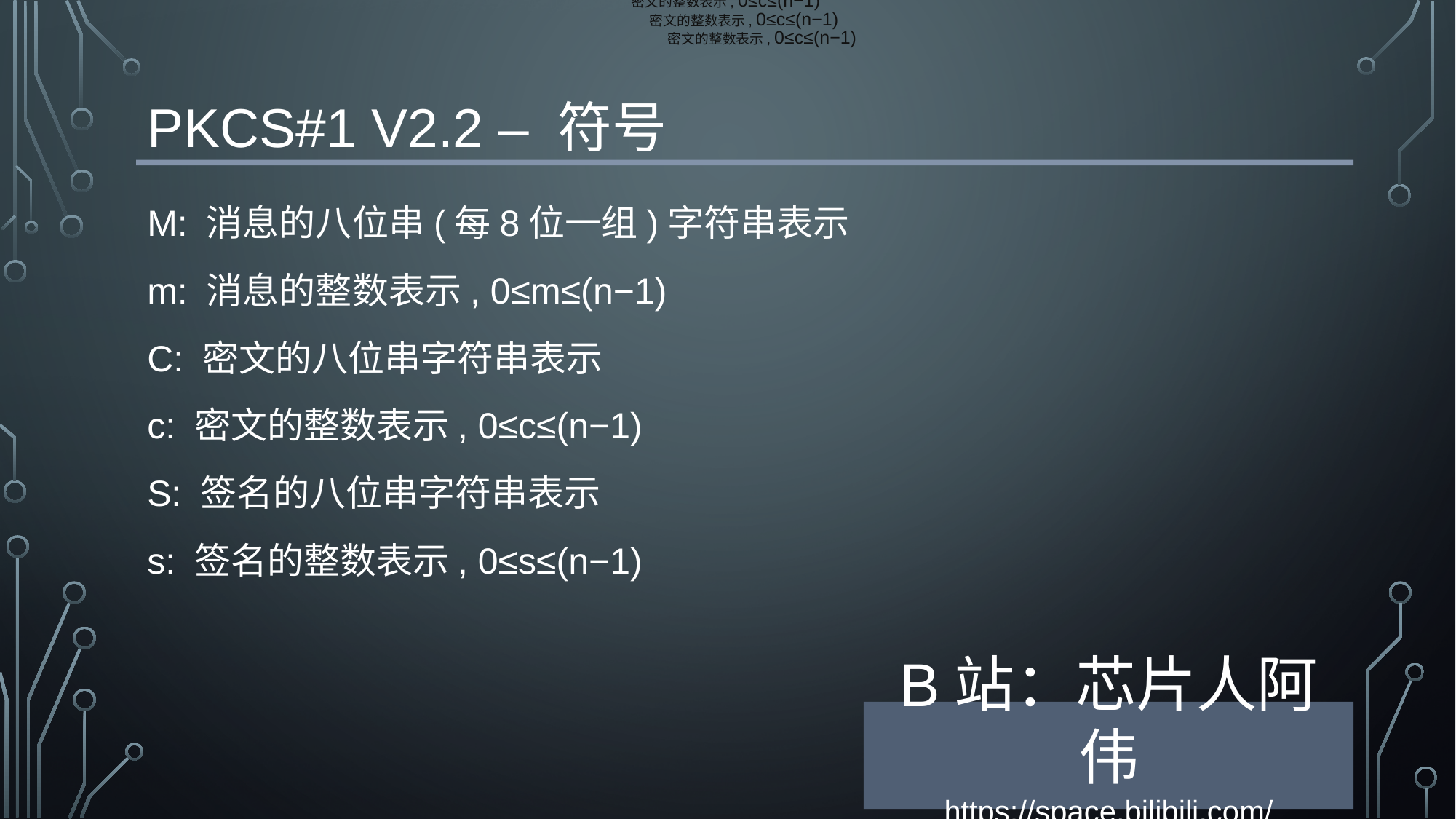

密文的整数表示, 0≤c≤(n−1)
密文的整数表示, 0≤c≤(n−1)
密文的整数表示, 0≤c≤(n−1)
# PKCS#1 v2.2 – 符号

M: 消息的八位串(每8位一组)字符串表示
m: 消息的整数表示, 0≤m≤(n−1)
C: 密文的八位串字符串表示
c: 密文的整数表示, 0≤c≤(n−1)
S: 签名的八位串字符串表示
s: 签名的整数表示, 0≤s≤(n−1)

B站：芯片人阿伟
https://space.bilibili.com/243180540